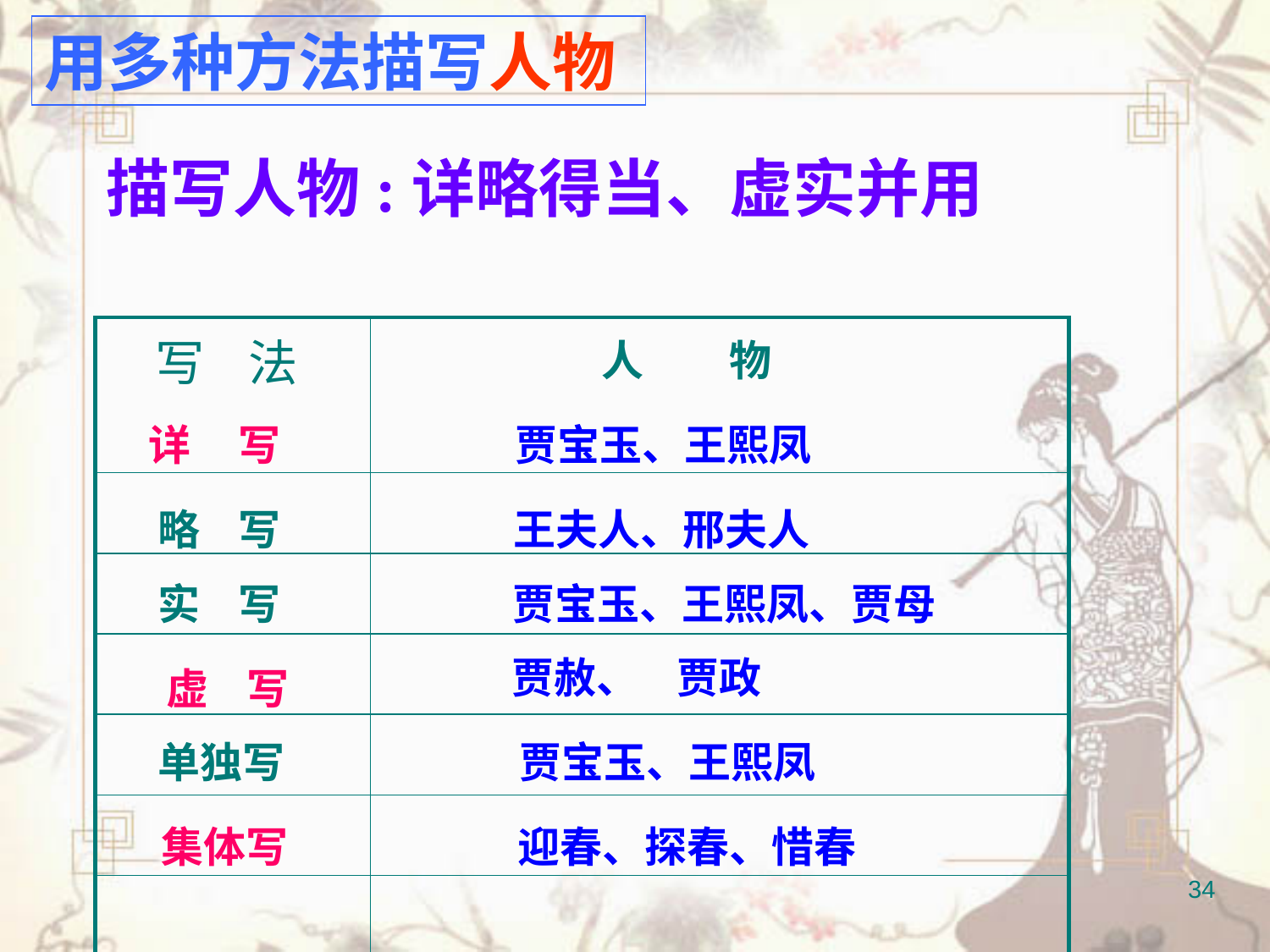

用多种方法描写人物
描写人物:详略得当、虚实并用
| 写 法 |  |
| --- | --- |
|  |  |
|  |  |
|  |  |
|  |  |
|  |  |
|  |  |
             人         物

 详     写
     贾宝玉、王熙凤
  略    写
      王夫人、邢夫人
  实    写
       贾宝玉、王熙凤、贾母
        贾赦、    贾政
    虚    写

  单独写
 贾宝玉、王熙凤
    集体写
  迎春、探春、惜春
34